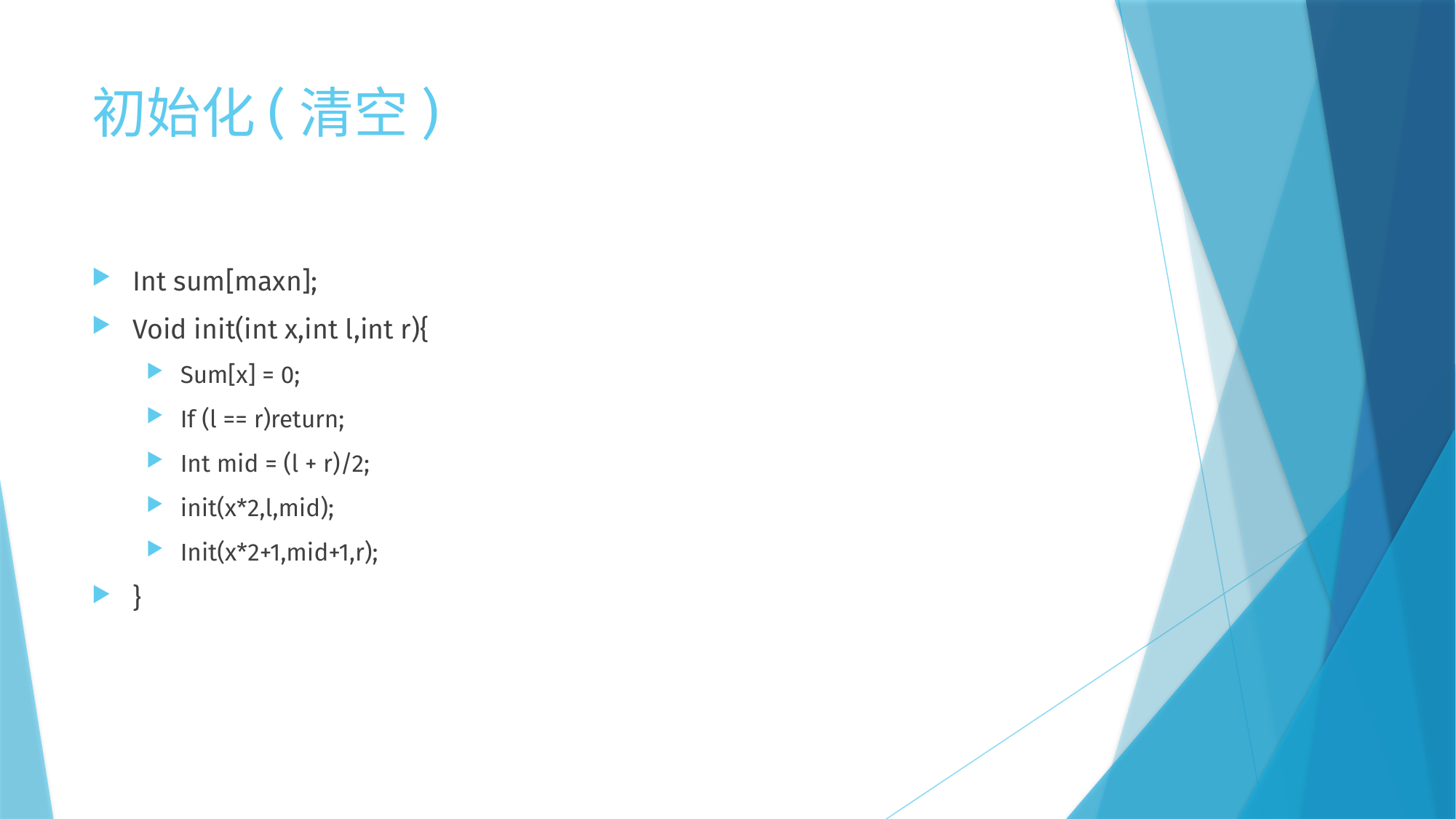

# 初始化(清空)
Int sum[maxn];
Void init(int x,int l,int r){
Sum[x] = 0;
If (l == r)return;
Int mid = (l + r)/2;
init(x*2,l,mid);
Init(x*2+1,mid+1,r);
}